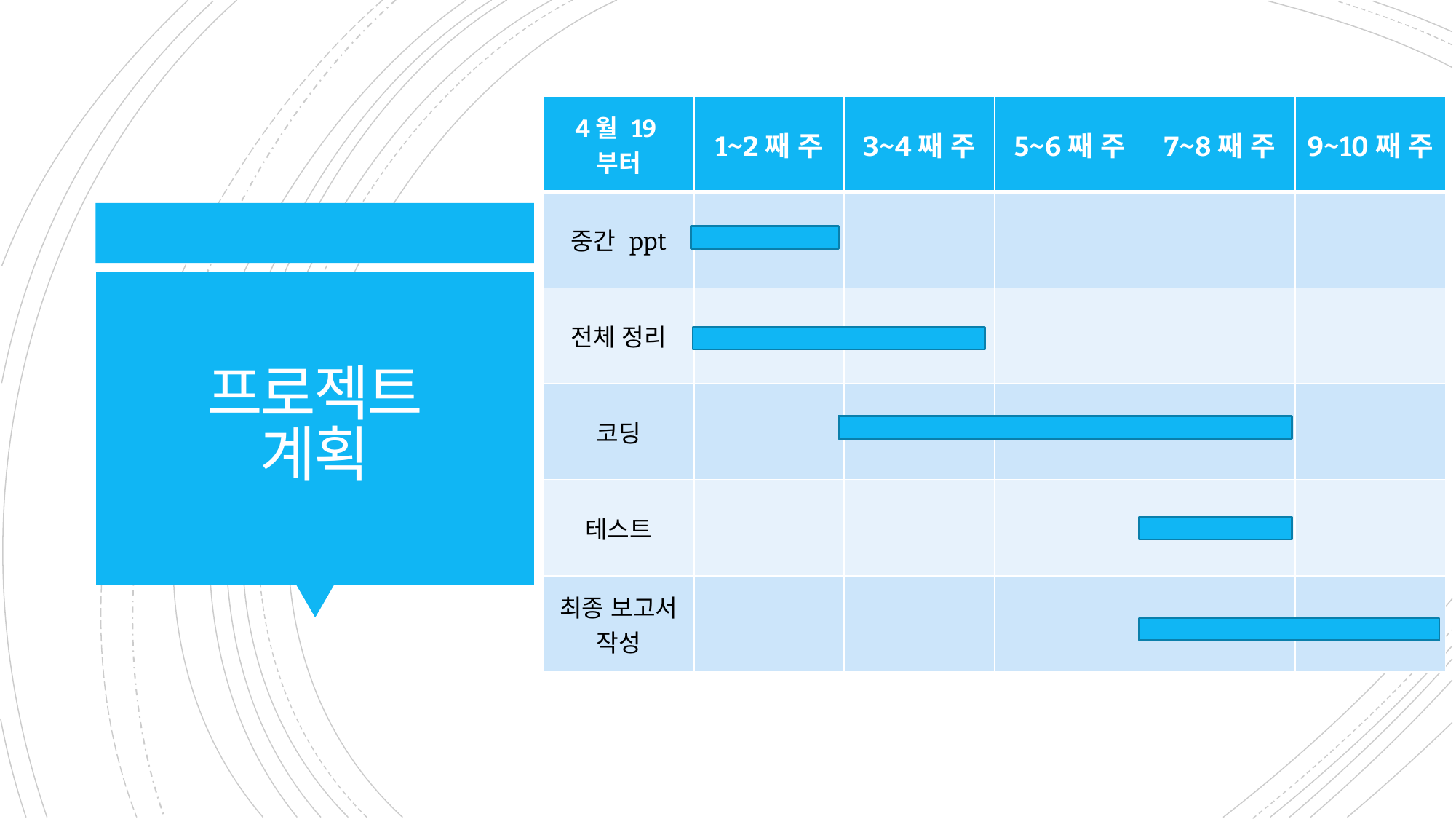

| 4월 19부터 | 1~2째 주 | 3~4째 주 | 5~6째 주 | 7~8째 주 | 9~10째 주 |
| --- | --- | --- | --- | --- | --- |
| 중간 ppt |  |  |  |  |  |
| 전체 정리 |  |  |  |  |  |
| 코딩 |  |  |  |  |  |
| 테스트 |  |  |  |  |  |
| 최종 보고서 작성 |  |  |  |  |  |

# 프로젝트 계획